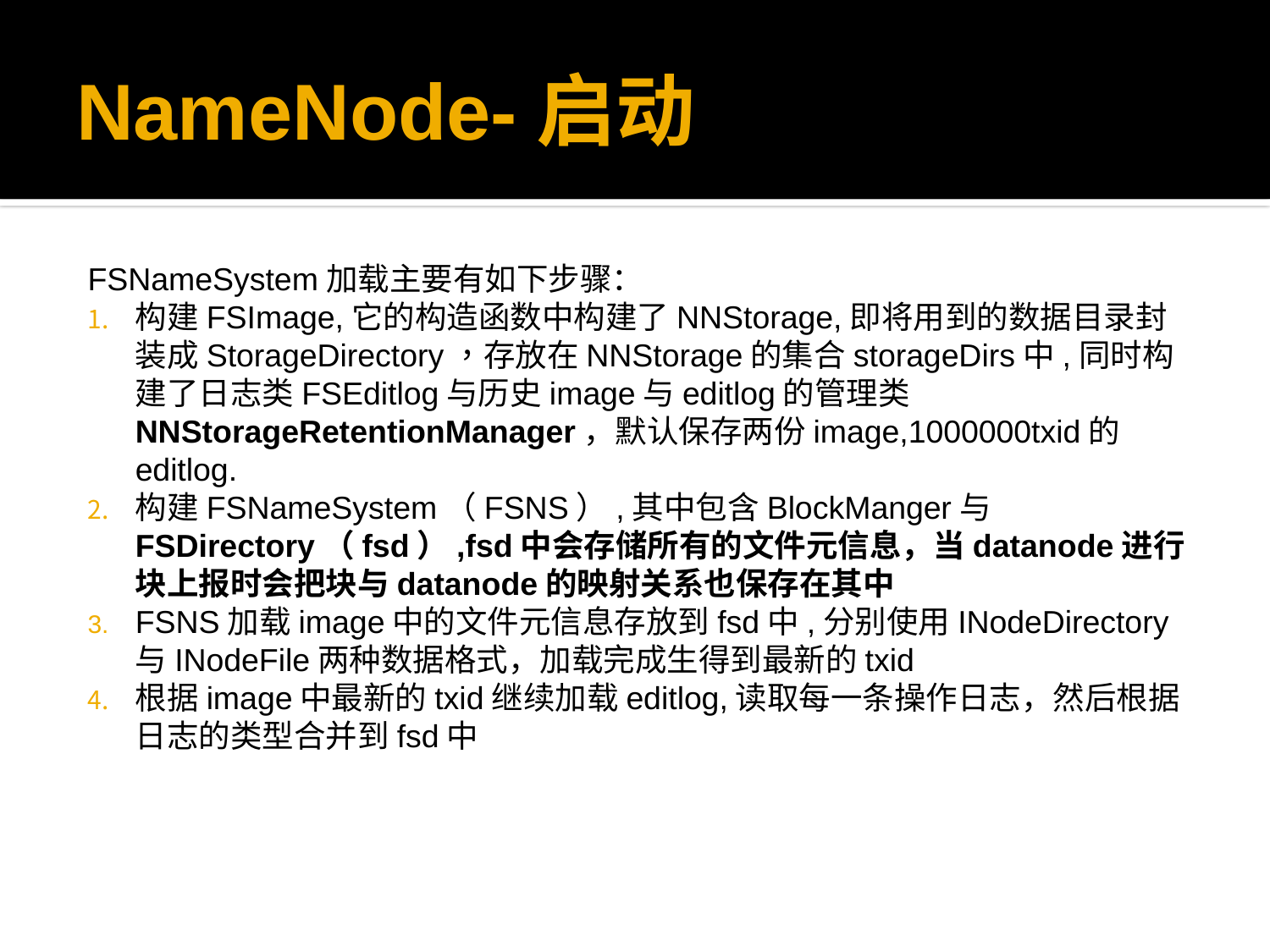

# NameNode-启动
FSNameSystem加载主要有如下步骤：
构建FSImage,它的构造函数中构建了NNStorage,即将用到的数据目录封装成StorageDirectory，存放在NNStorage的集合storageDirs中,同时构建了日志类FSEditlog与历史image与editlog的管理类NNStorageRetentionManager，默认保存两份image,1000000txid的editlog.
构建FSNameSystem（FSNS）,其中包含BlockManger与FSDirectory（fsd）,fsd中会存储所有的文件元信息，当datanode进行块上报时会把块与datanode的映射关系也保存在其中
FSNS加载image中的文件元信息存放到fsd中,分别使用INodeDirectory与INodeFile两种数据格式，加载完成生得到最新的txid
根据image中最新的txid继续加载editlog,读取每一条操作日志，然后根据日志的类型合并到fsd中